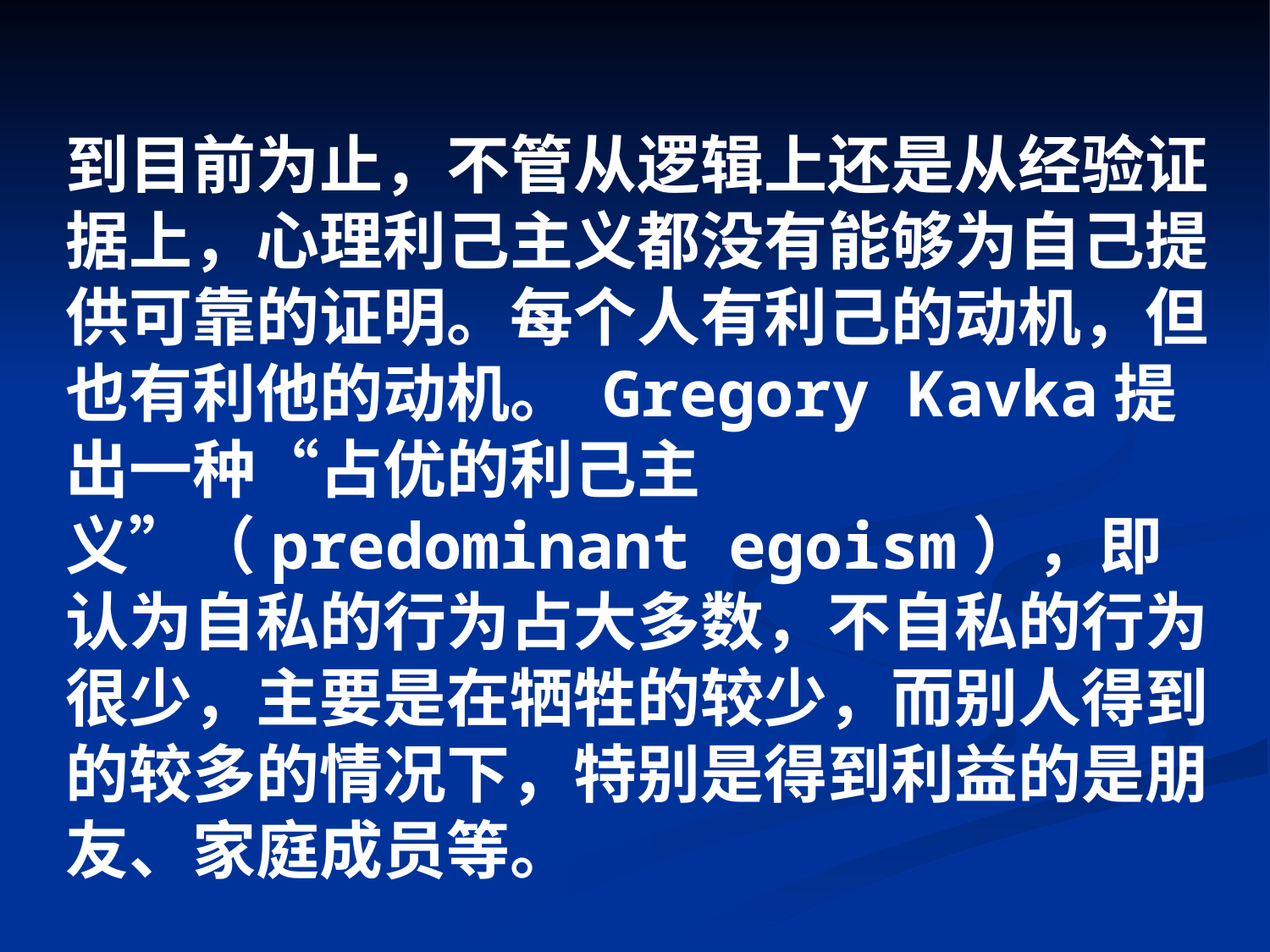

到目前为止，不管从逻辑上还是从经验证据上，心理利己主义都没有能够为自己提供可靠的证明。每个人有利己的动机，但也有利他的动机。 Gregory Kavka提出一种“占优的利己主义”（predominant egoism），即认为自私的行为占大多数，不自私的行为很少，主要是在牺牲的较少，而别人得到的较多的情况下，特别是得到利益的是朋友、家庭成员等。